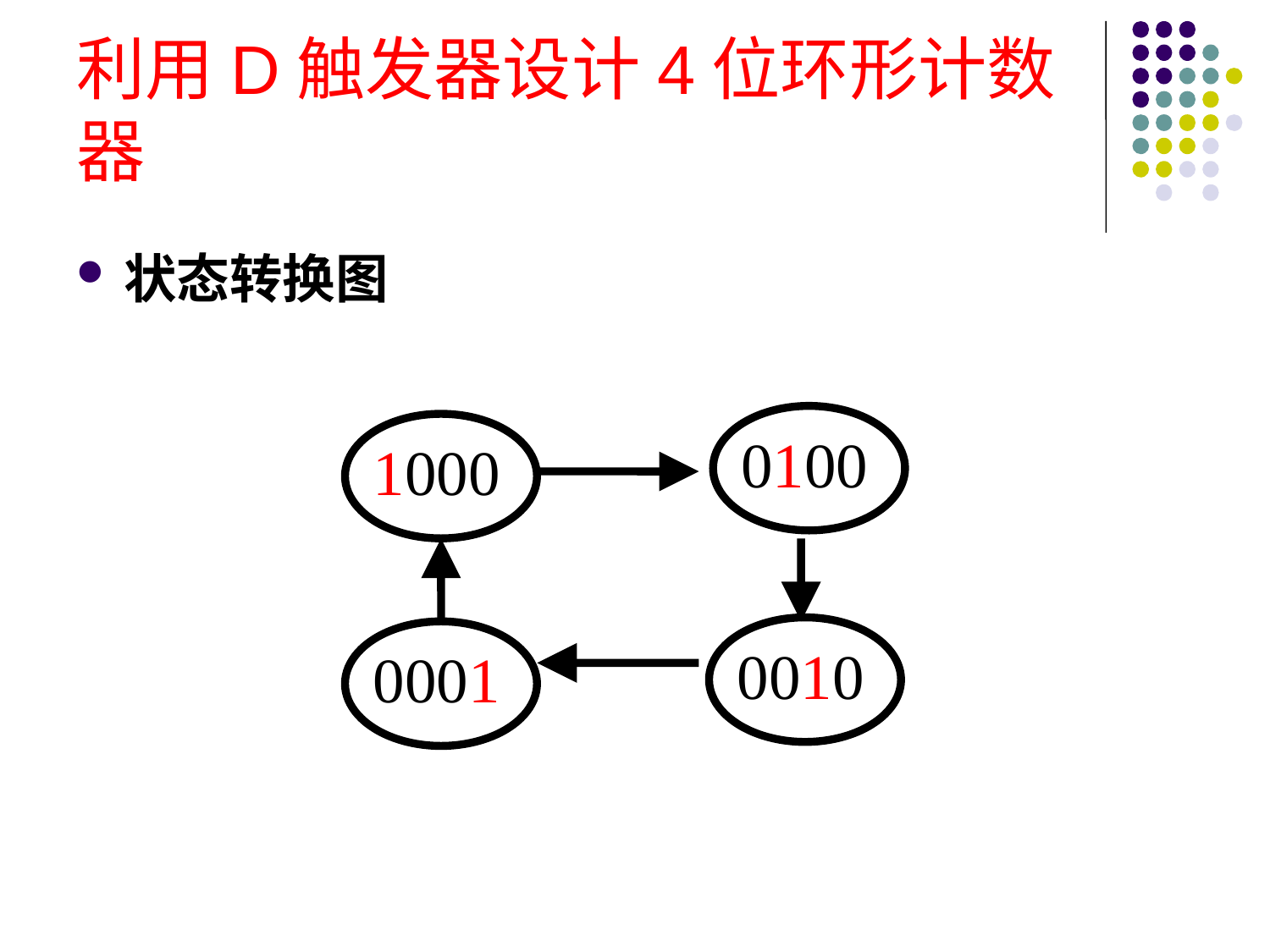

# 利用D触发器设计4位环形计数器
状态转换图

0100
1000

0010
0001